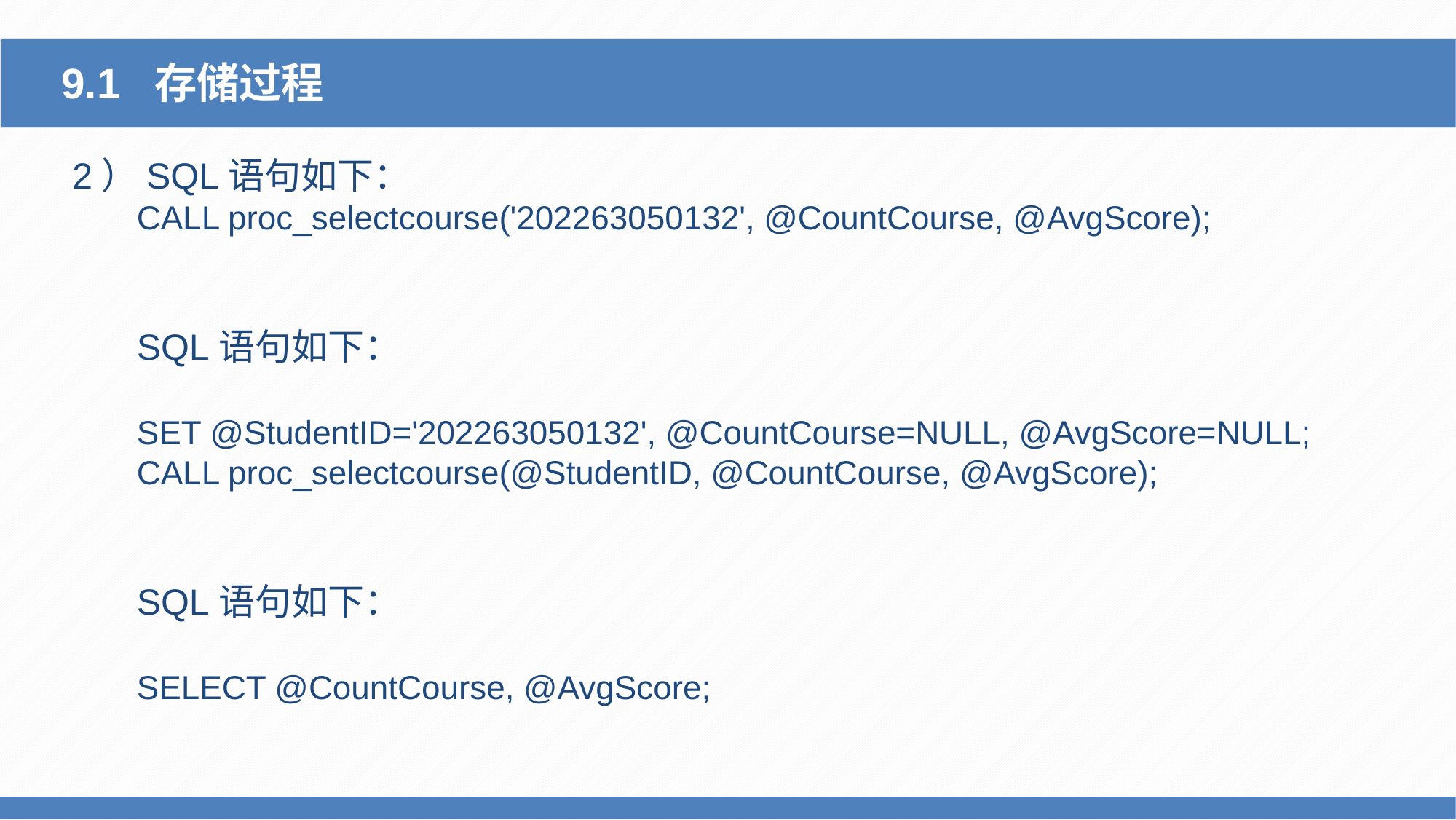

9.1  存储过程
2）SQL语句如下：
CALL proc_selectcourse('202263050132', @CountCourse, @AvgScore);

SQL语句如下：

SET @StudentID='202263050132', @CountCourse=NULL, @AvgScore=NULL;
CALL proc_selectcourse(@StudentID, @CountCourse, @AvgScore);

SQL语句如下：

SELECT @CountCourse, @AvgScore;